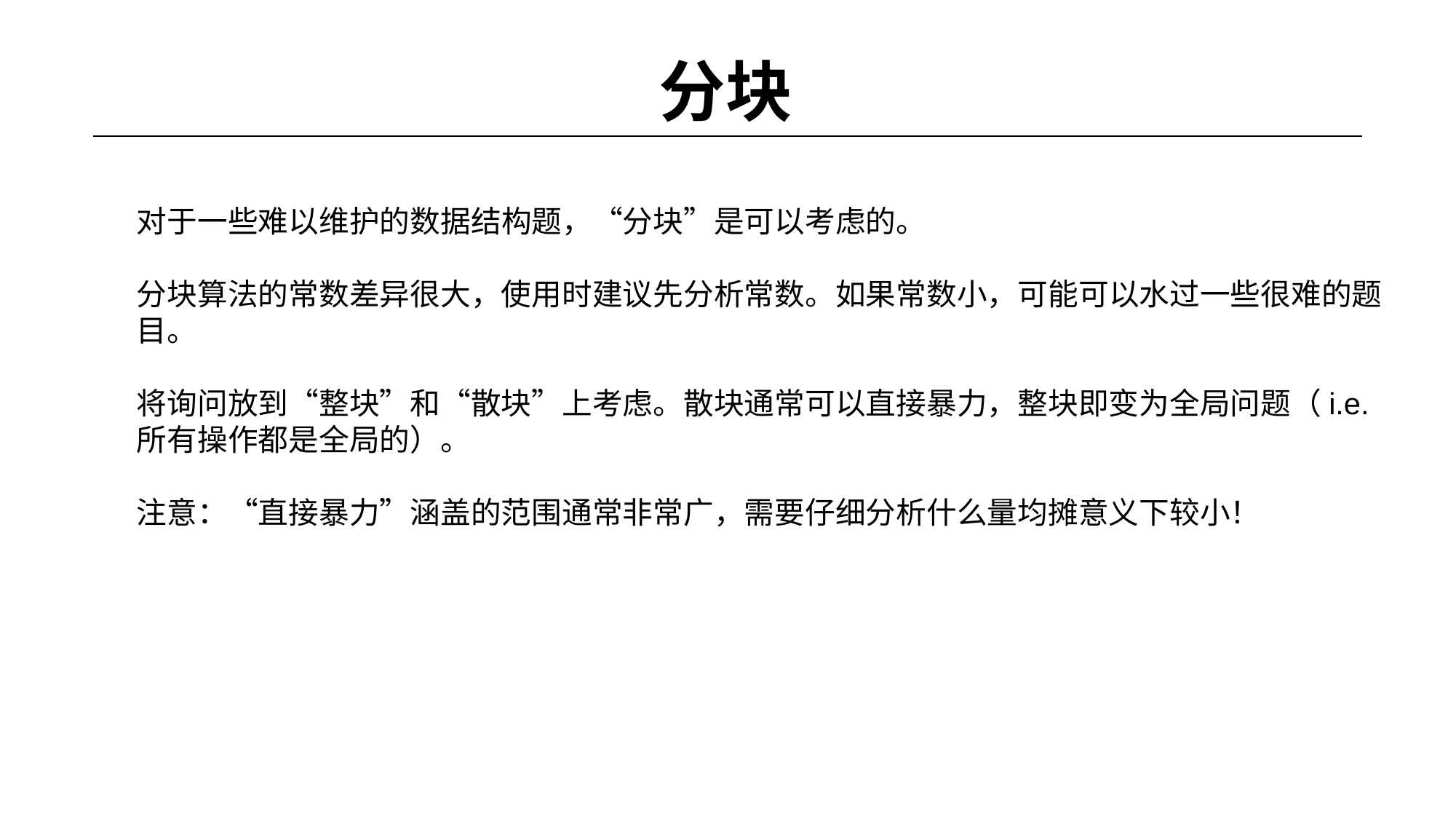

# 分块
对于一些难以维护的数据结构题，“分块”是可以考虑的。

分块算法的常数差异很大，使用时建议先分析常数。如果常数小，可能可以水过一些很难的题目。

将询问放到“整块”和“散块”上考虑。散块通常可以直接暴力，整块即变为全局问题（i.e. 所有操作都是全局的）。

注意：“直接暴力”涵盖的范围通常非常广，需要仔细分析什么量均摊意义下较小！